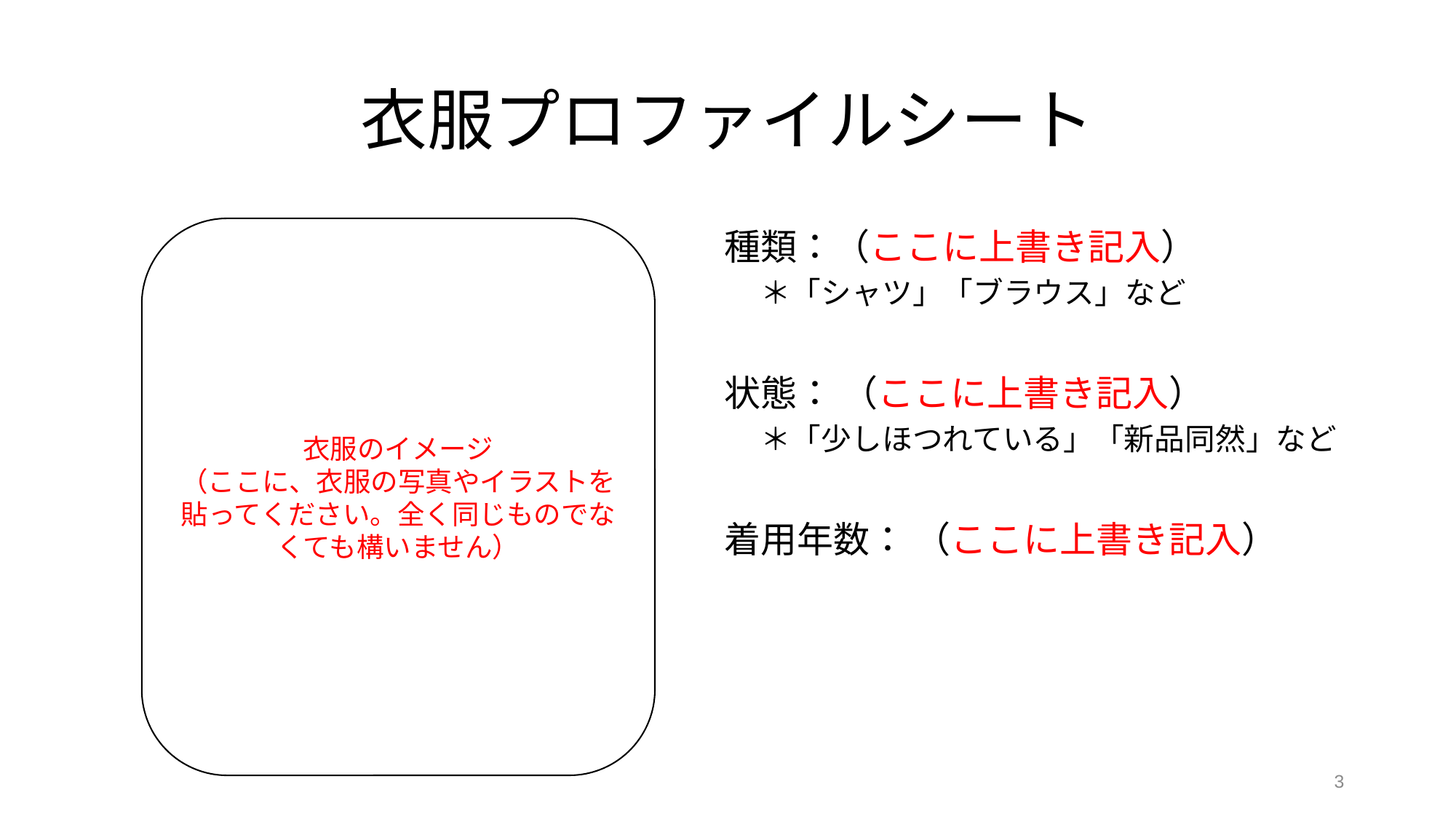

# 衣服プロファイルシート
衣服のイメージ
（ここに、衣服の写真やイラストを貼ってください。全く同じものでなくても構いません）
種類：（ここに上書き記入）
　＊「シャツ」「ブラウス」など
状態： （ここに上書き記入）
　＊「少しほつれている」「新品同然」など
着用年数： （ここに上書き記入）

3